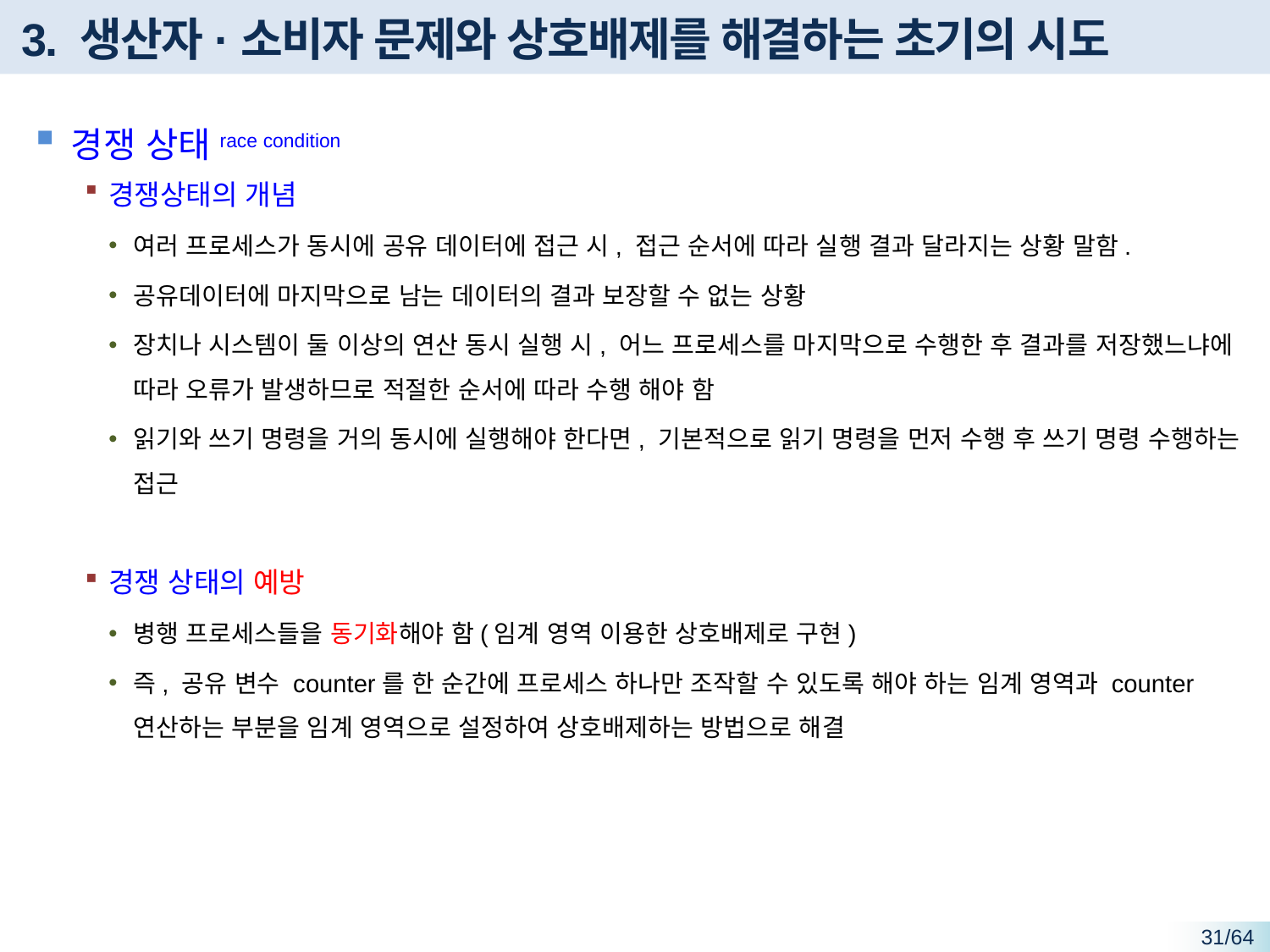

# 3. 생산자·소비자 문제와 상호배제를 해결하는 초기의 시도
경쟁 상태race condition
경쟁상태의 개념
여러 프로세스가 동시에 공유 데이터에 접근 시, 접근 순서에 따라 실행 결과 달라지는 상황 말함.
공유데이터에 마지막으로 남는 데이터의 결과 보장할 수 없는 상황
장치나 시스템이 둘 이상의 연산 동시 실행 시, 어느 프로세스를 마지막으로 수행한 후 결과를 저장했느냐에 따라 오류가 발생하므로 적절한 순서에 따라 수행 해야 함
읽기와 쓰기 명령을 거의 동시에 실행해야 한다면, 기본적으로 읽기 명령을 먼저 수행 후 쓰기 명령 수행하는 접근

경쟁 상태의 예방
병행 프로세스들을 동기화해야 함(임계 영역 이용한 상호배제로 구현)
즉, 공유 변수 counter를 한 순간에 프로세스 하나만 조작할 수 있도록 해야 하는 임계 영역과 counter 연산하는 부분을 임계 영역으로 설정하여 상호배제하는 방법으로 해결